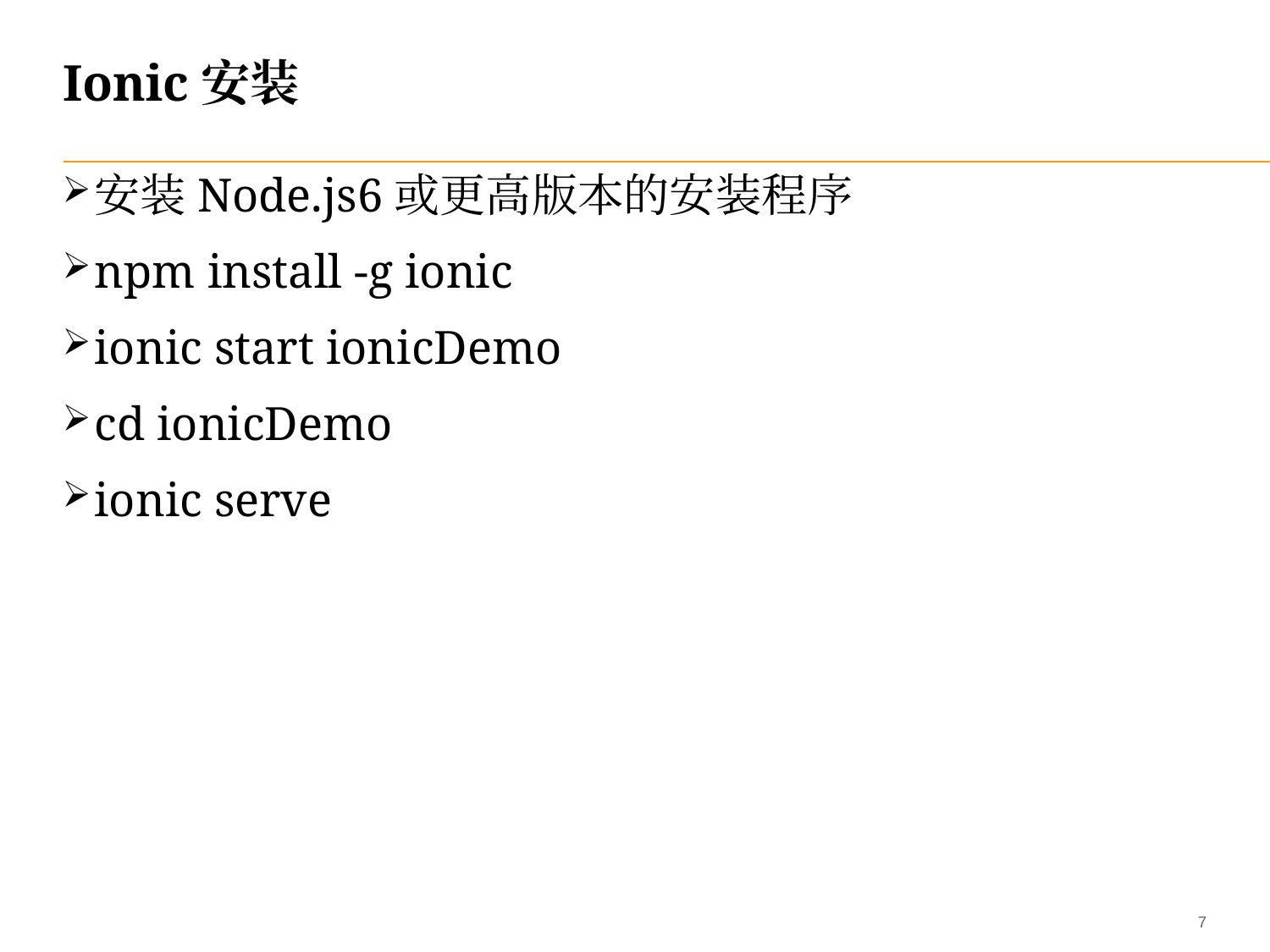

# Ionic安装
安装Node.js6或更高版本的安装程序
npm install -g ionic
ionic start ionicDemo
cd ionicDemo
ionic serve
7